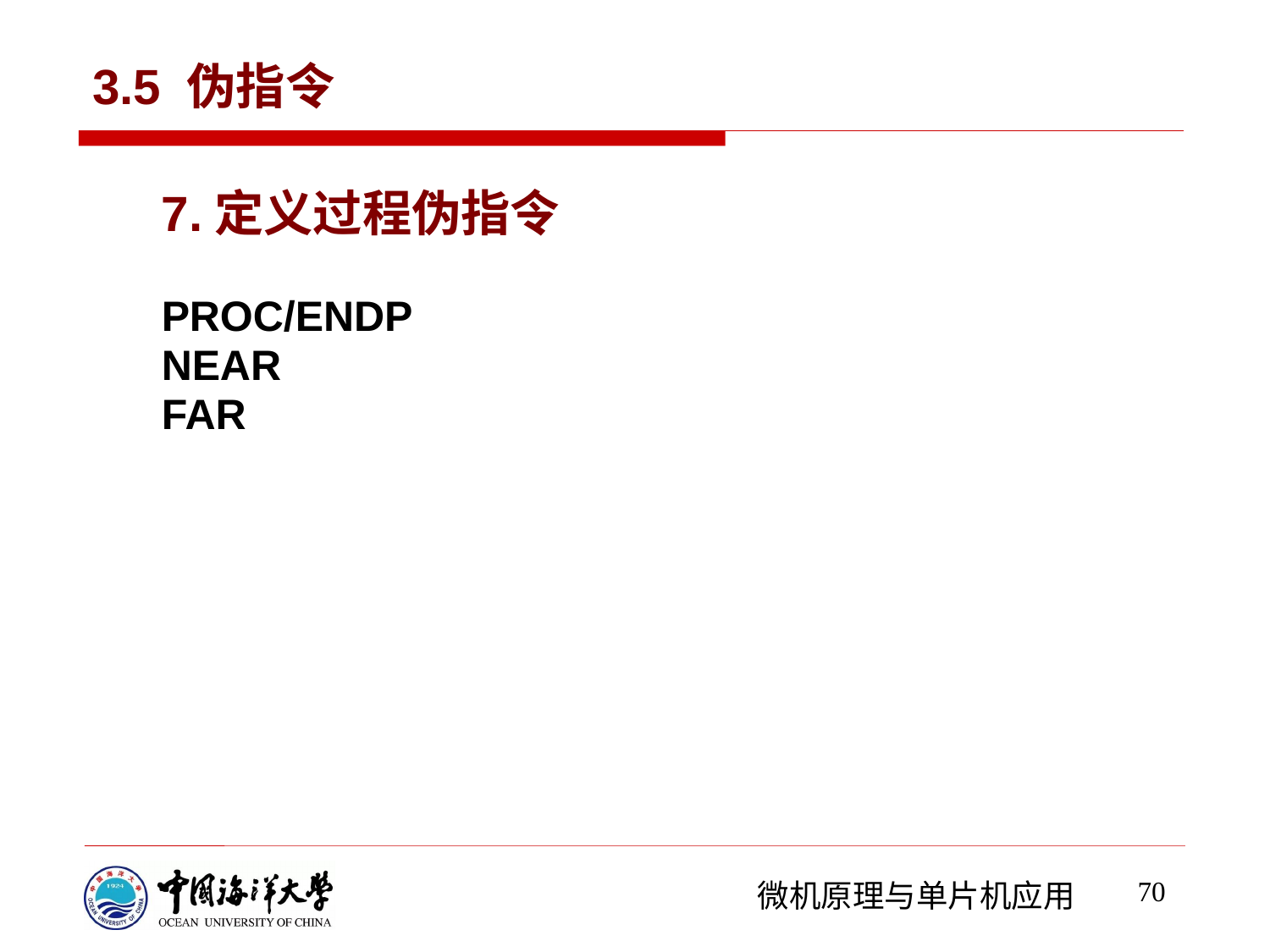

# 3.5 伪指令
7.定义过程伪指令

PROC/ENDP
NEAR
FAR

70